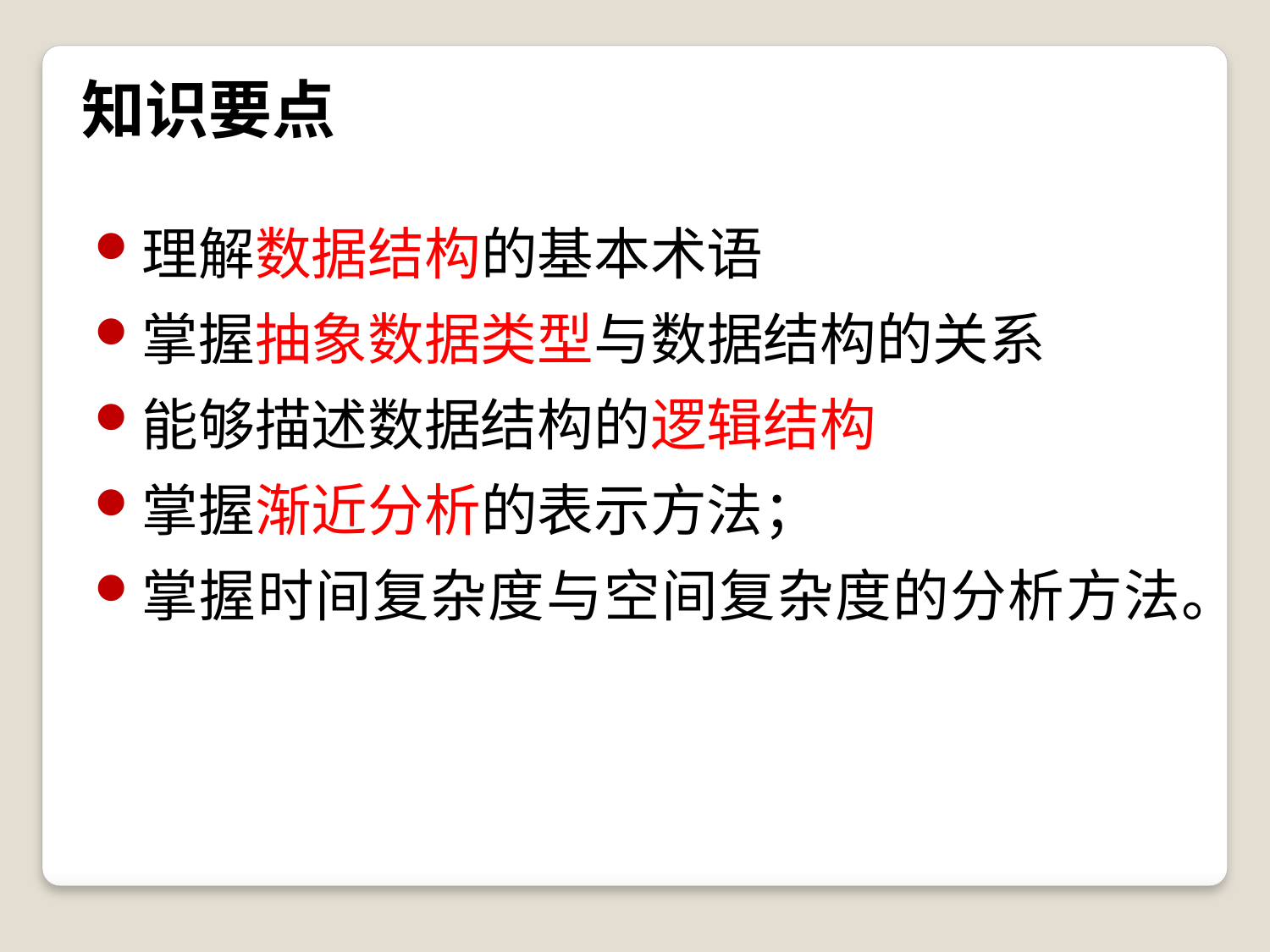

# 知识要点
理解数据结构的基本术语
掌握抽象数据类型与数据结构的关系
能够描述数据结构的逻辑结构
掌握渐近分析的表示方法；
掌握时间复杂度与空间复杂度的分析方法。